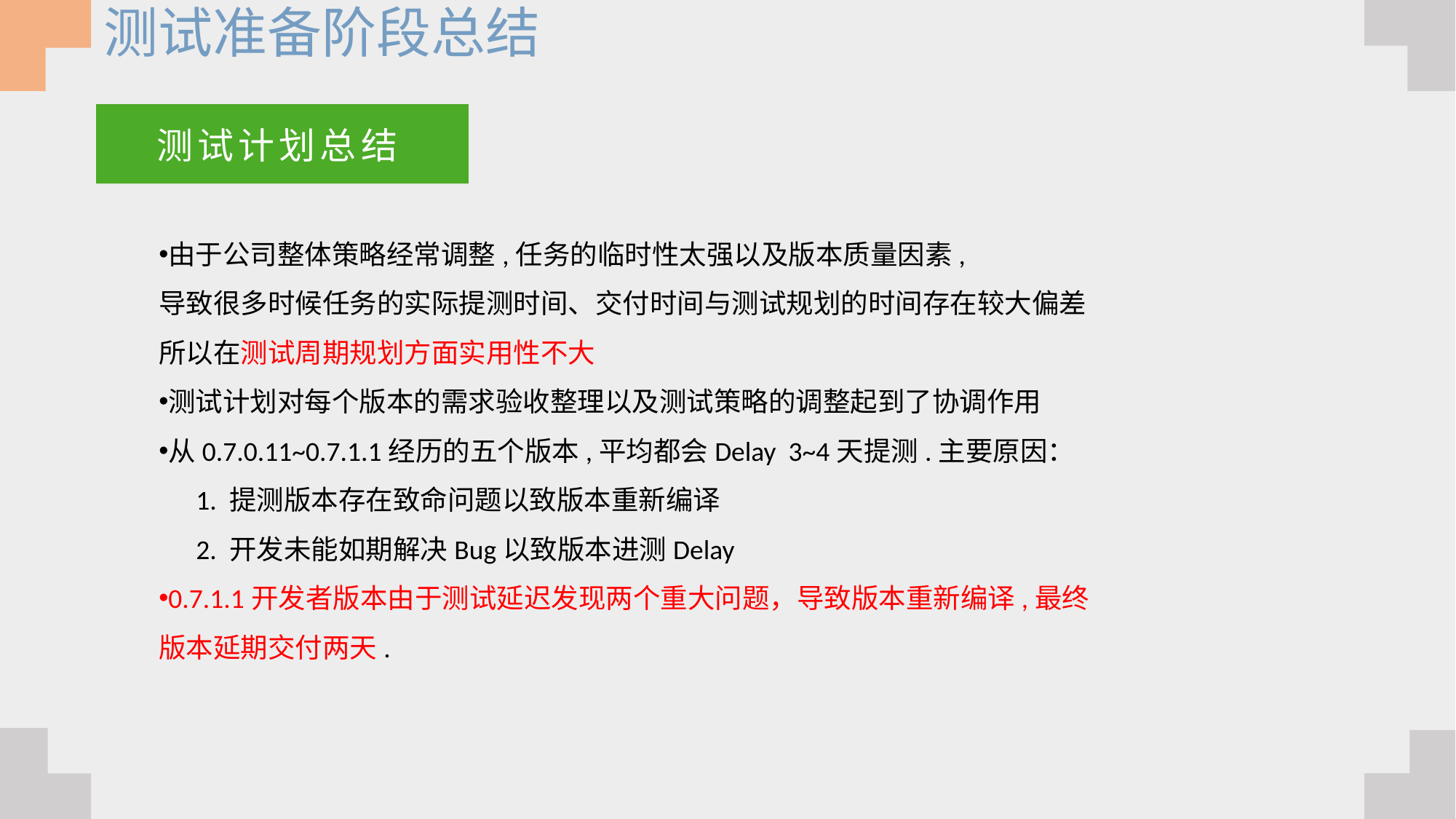

测试准备阶段总结

测试计划总结
由于公司整体策略经常调整,任务的临时性太强以及版本质量因素,
导致很多时候任务的实际提测时间、交付时间与测试规划的时间存在较大偏差
所以在测试周期规划方面实用性不大
测试计划对每个版本的需求验收整理以及测试策略的调整起到了协调作用
从0.7.0.11~0.7.1.1经历的五个版本,平均都会Delay  3~4天提测.主要原因：
      1. 提测版本存在致命问题以致版本重新编译
      2. 开发未能如期解决Bug以致版本进测Delay
0.7.1.1开发者版本由于测试延迟发现两个重大问题，导致版本重新编译,最终
版本延期交付两天.